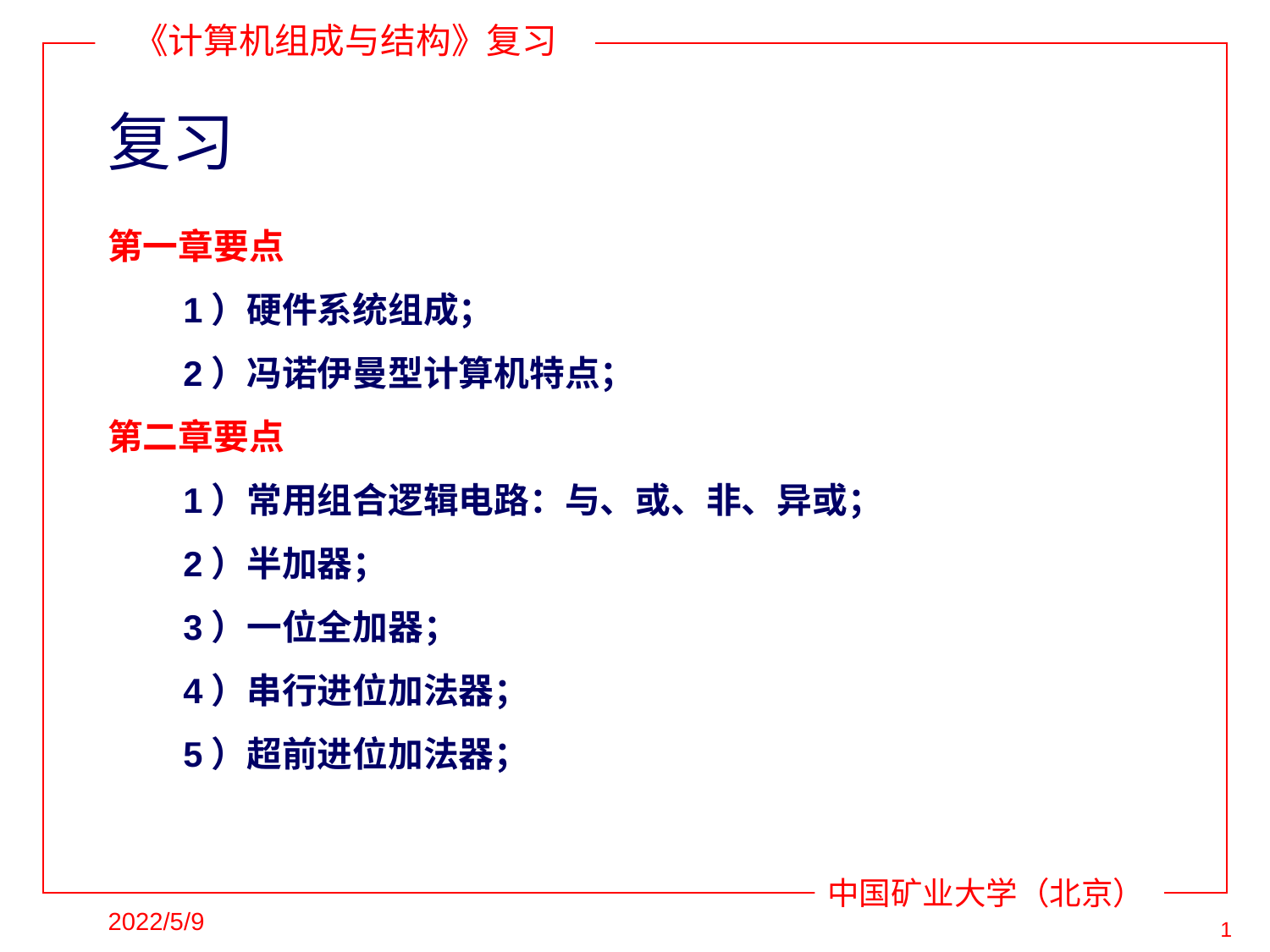

# 复习
第一章要点
1）硬件系统组成；
2）冯诺伊曼型计算机特点；
第二章要点
1）常用组合逻辑电路：与、或、非、异或；
2）半加器；
3）一位全加器；
4）串行进位加法器；
5）超前进位加法器；

2022/5/9